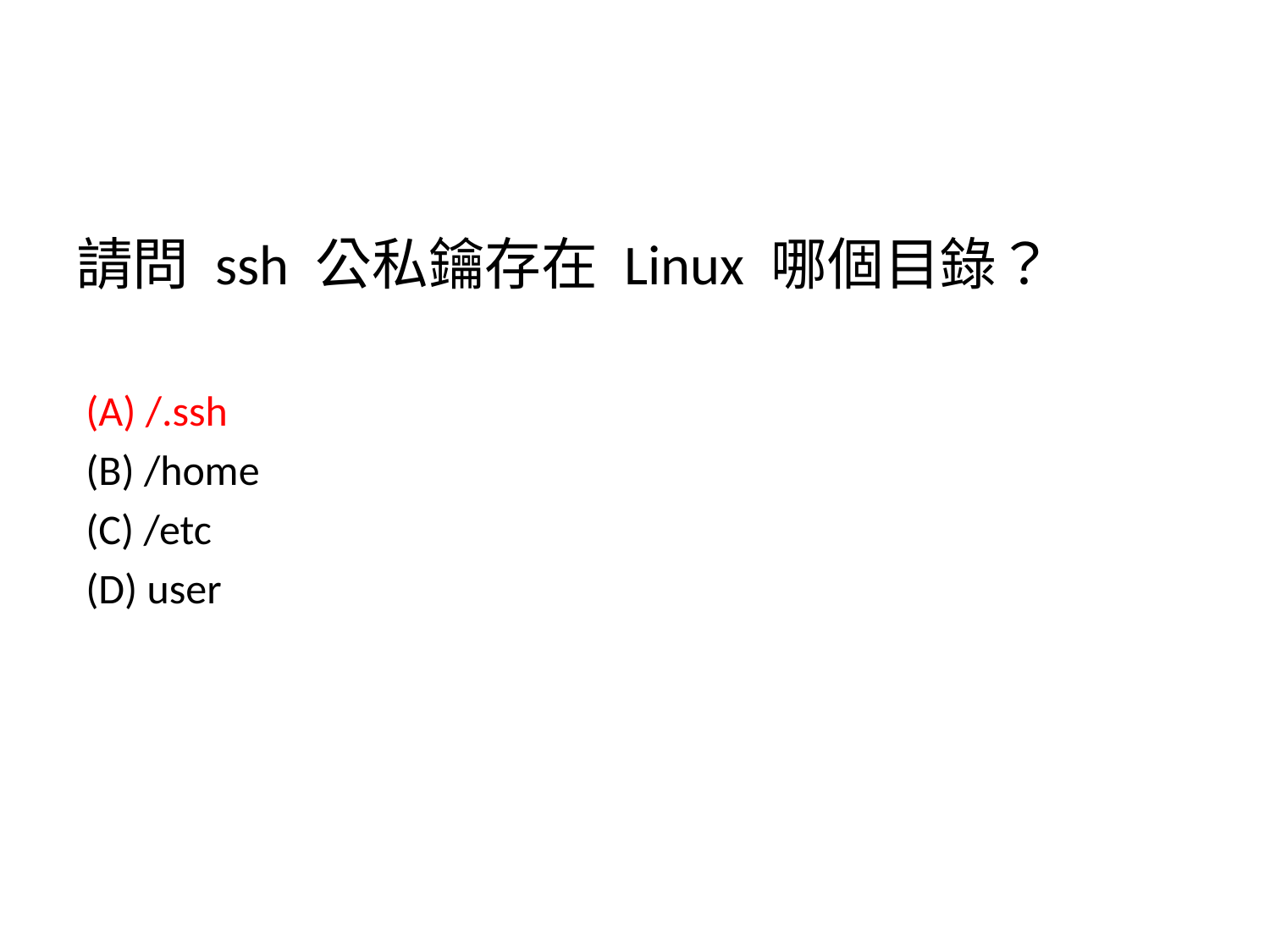

請問 ssh 公私鑰存在 Linux 哪個目錄？

 (A) /.ssh
 (B) /home
 (C) /etc
 (D) user